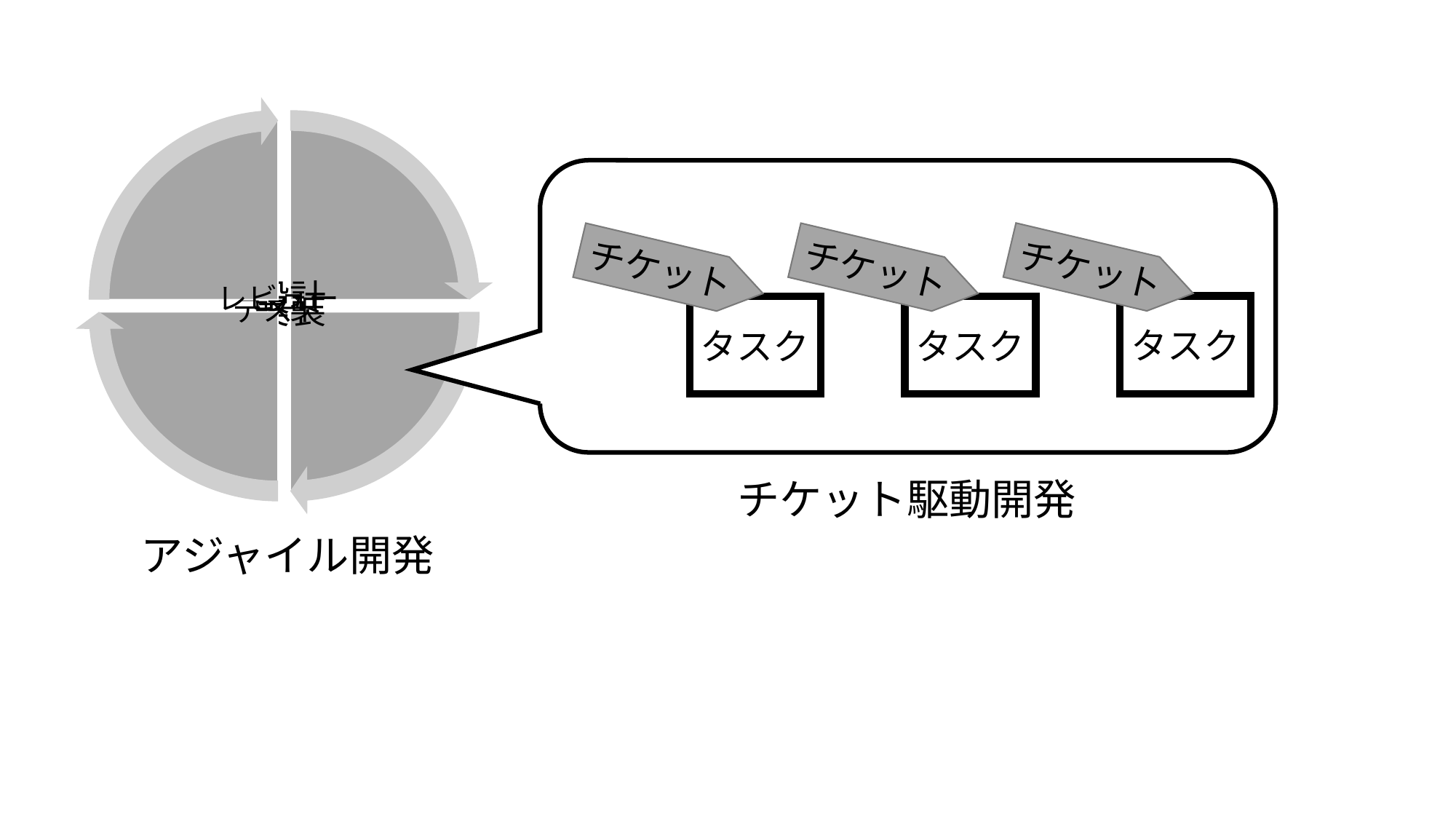

設計
実装
テスト
レビュー

チケット
チケット
チケット
タスク
タスク
タスク
チケット駆動開発
アジャイル開発